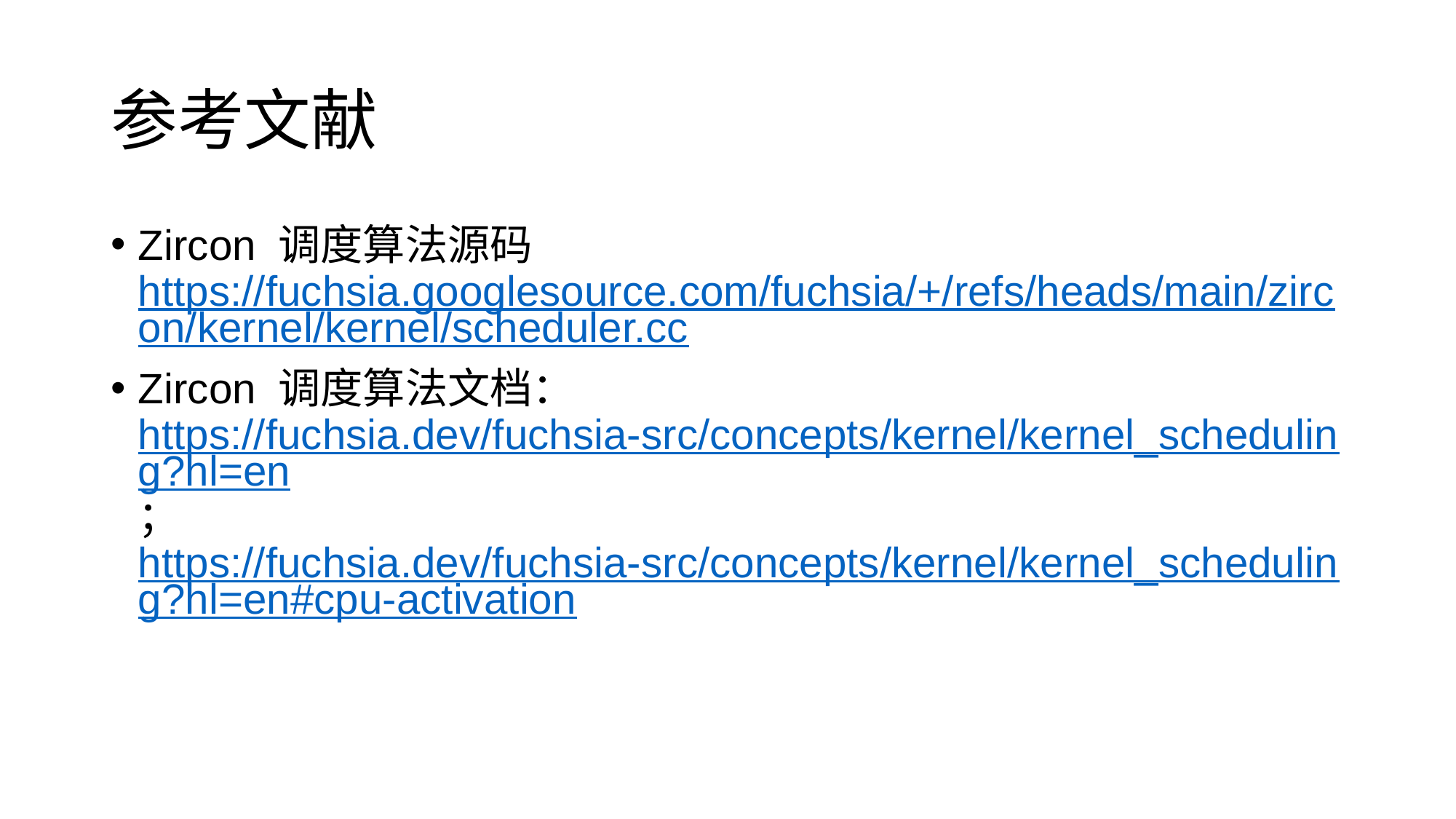

# 参考文献
Zircon 调度算法源码https://fuchsia.googlesource.com/fuchsia/+/refs/heads/main/zircon/kernel/kernel/scheduler.cc
Zircon 调度算法文档：https://fuchsia.dev/fuchsia-src/concepts/kernel/kernel_scheduling?hl=en； https://fuchsia.dev/fuchsia-src/concepts/kernel/kernel_scheduling?hl=en#cpu-activation